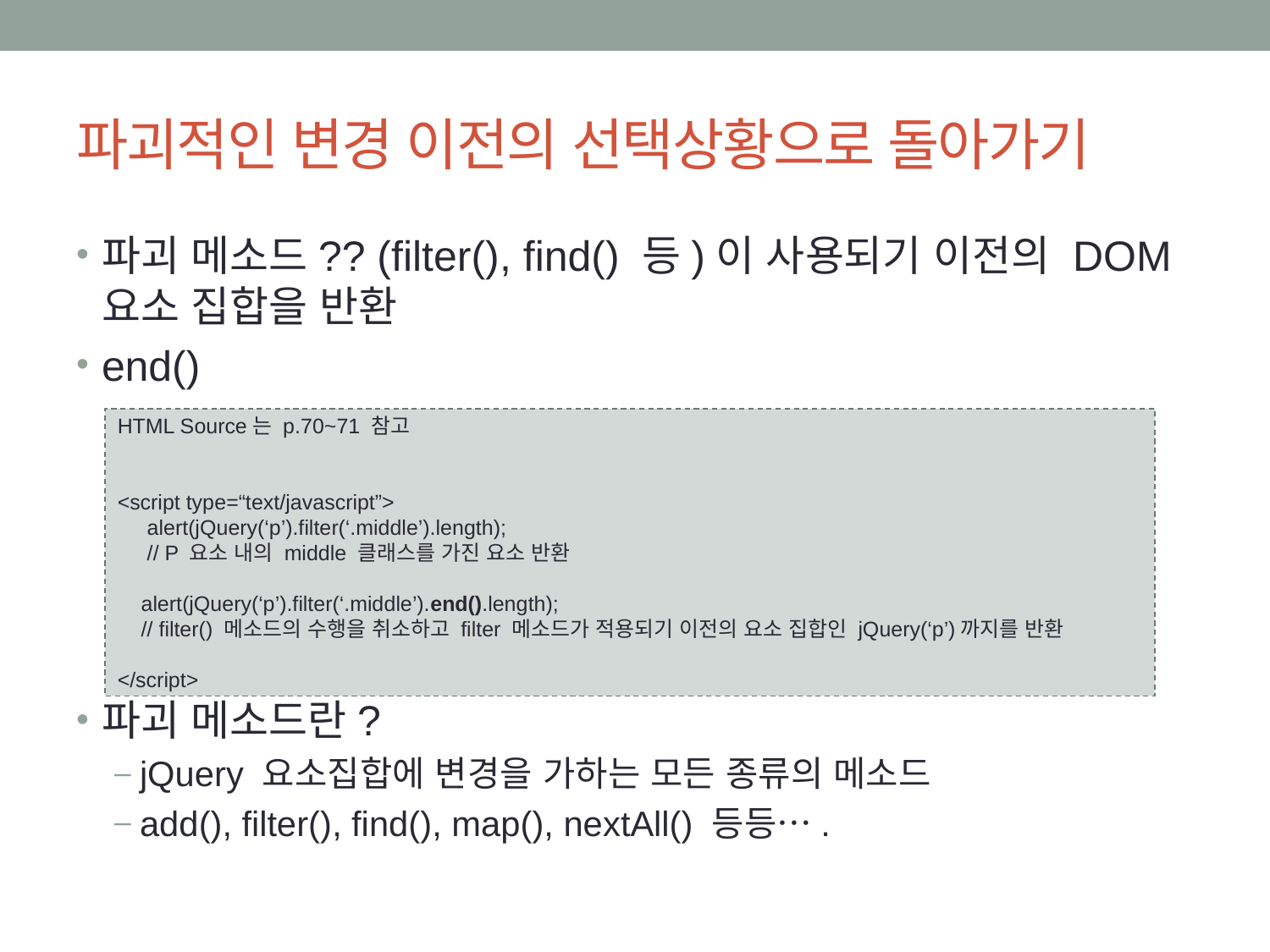

# 파괴적인 변경 이전의 선택상황으로 돌아가기
파괴 메소드?? (filter(), find() 등)이 사용되기 이전의 DOM 요소 집합을 반환
end()

파괴 메소드란?
jQuery 요소집합에 변경을 가하는 모든 종류의 메소드
add(), filter(), find(), map(), nextAll() 등등….

HTML Source는 p.70~71 참고

<script type=“text/javascript”>
     alert(jQuery(‘p’).filter(‘.middle’).length);
     // P 요소 내의 middle 클래스를 가진 요소 반환

    alert(jQuery(‘p’).filter(‘.middle’).end().length);
    // filter() 메소드의 수행을 취소하고 filter 메소드가 적용되기 이전의 요소 집합인 jQuery(‘p’)까지를 반환

</script>